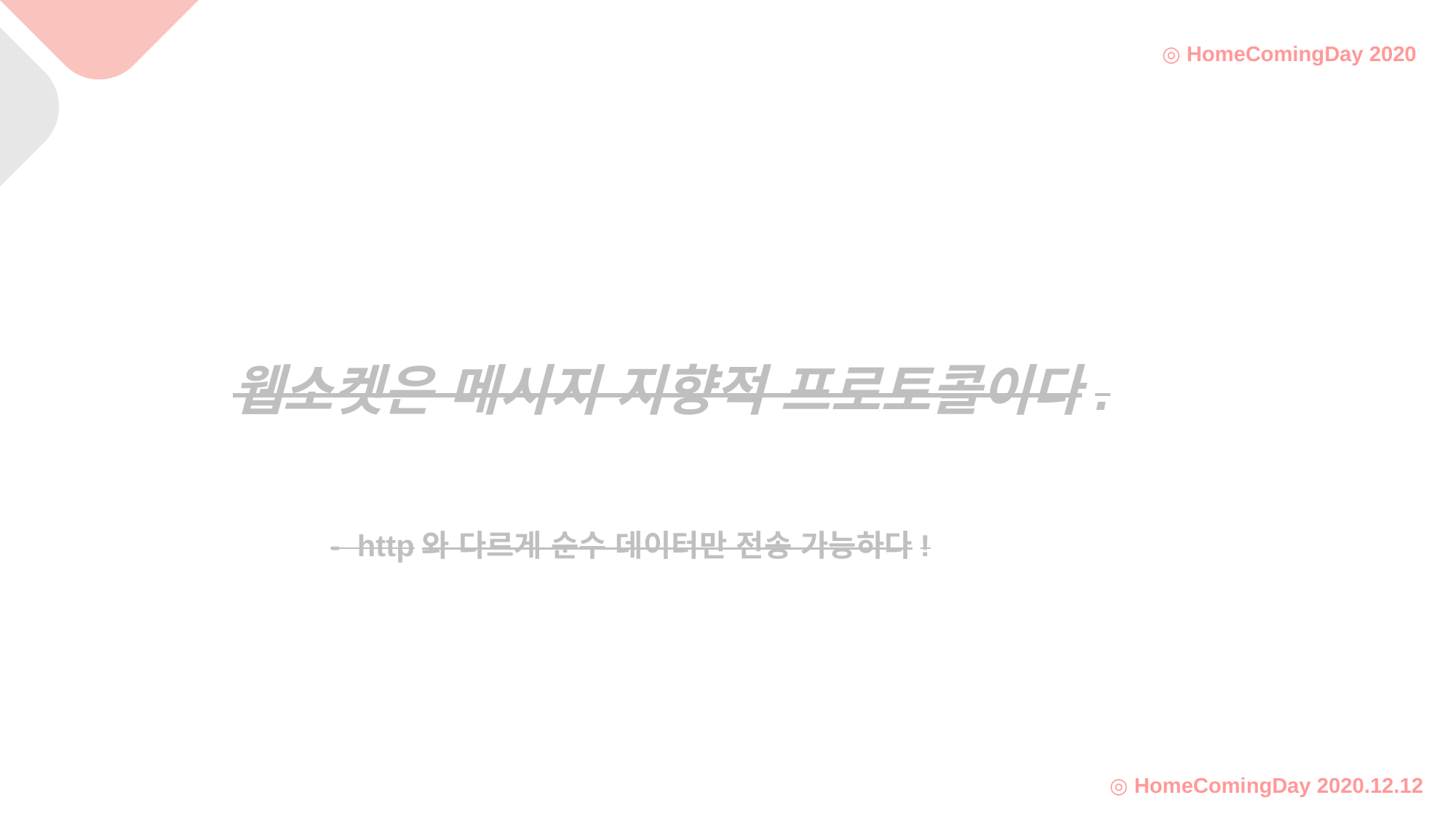

◎ HomeComingDay 2020
웹소켓은 메시지 지향적 프로토콜이다.
-  http와 다르게 순수 데이터만 전송 가능하다!
◎ HomeComingDay 2020.12.12